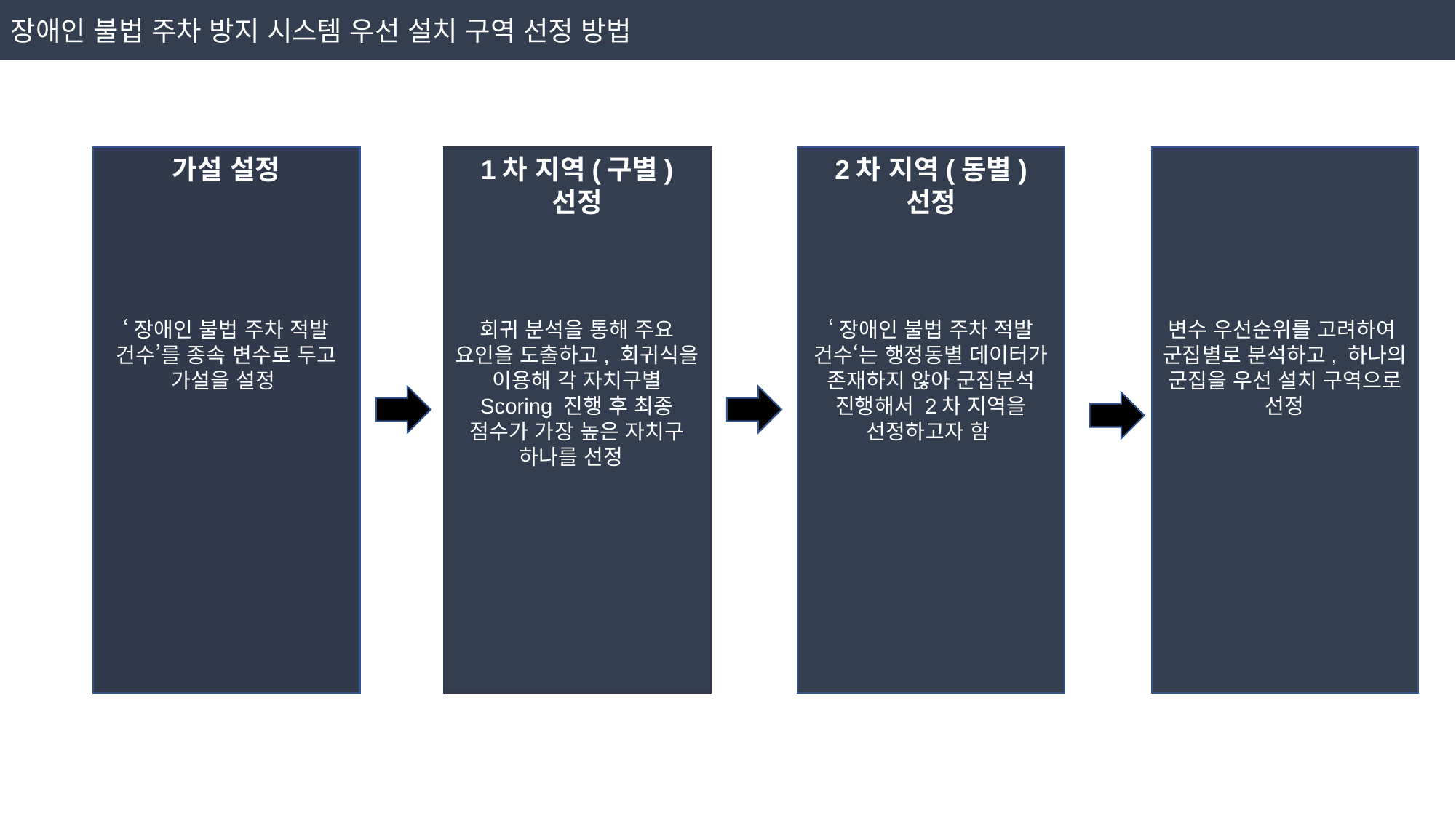

장애인 불법 주차 방지 시스템 우선 설치 구역 선정 방법
가설 설정

‘장애인 불법 주차 적발 건수’를 종속 변수로 두고 가설을 설정

1차 지역(구별) 선정

회귀 분석을 통해 주요 요인을 도출하고, 회귀식을 이용해 각 자치구별 Scoring 진행 후 최종 점수가 가장 높은 자치구 하나를 선정

2차 지역(동별) 선정

‘장애인 불법 주차 적발 건수‘는 행정동별 데이터가 존재하지 않아 군집분석 진행해서 2차 지역을 선정하고자 함

변수 우선순위를 고려하여  군집별로 분석하고, 하나의 군집을 우선 설치 구역으로 선정